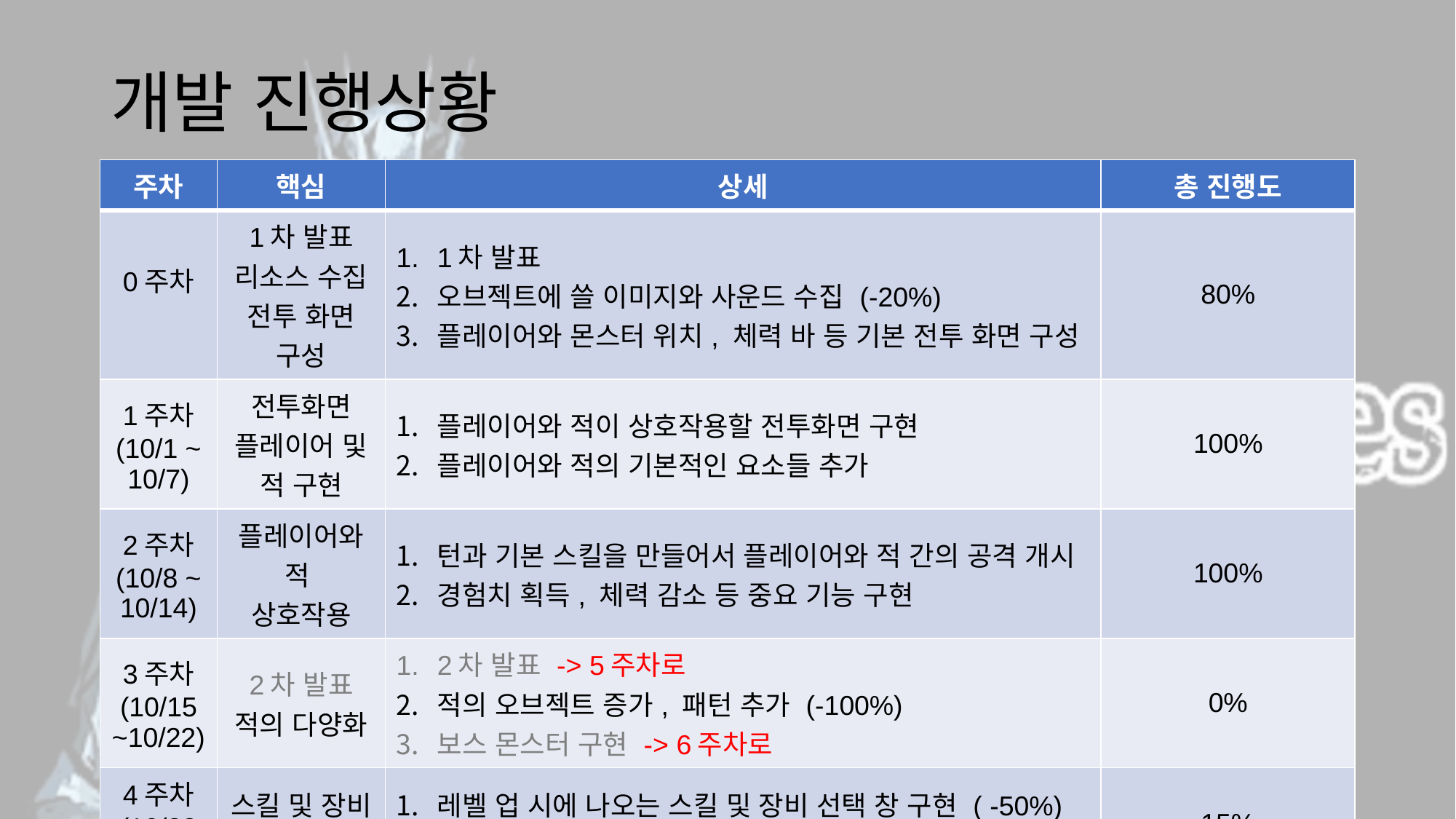

# 개발 진행상황
| 주차 | 핵심 | 상세 | 총 진행도 |
| --- | --- | --- | --- |
| 0주차 | 1차 발표 리소스 수집 전투 화면 구성 | 1차 발표 오브젝트에 쓸 이미지와 사운드 수집 (-20%) 플레이어와 몬스터 위치, 체력 바 등 기본 전투 화면 구성 | 80% |
| 1주차 (10/1 ~ 10/7) | 전투화면 플레이어 및 적 구현 | 플레이어와 적이 상호작용할 전투화면 구현 플레이어와 적의 기본적인 요소들 추가 | 100% |
| 2주차 (10/8 ~ 10/14) | 플레이어와 적 상호작용 | 턴과 기본 스킬을 만들어서 플레이어와 적 간의 공격 개시 경험치 획득, 체력 감소 등 중요 기능 구현 | 100% |
| 3주차 (10/15 ~10/22) | 2차 발표 적의 다양화 | 2차 발표 -> 5주차로 적의 오브젝트 증가, 패턴 추가 (-100%) 보스 몬스터 구현 -> 6주차로 | 0% |
| 4주차 (10/22 ~10/28) | 스킬 및 장비 구현 | 레벨 업 시에 나오는 스킬 및 장비 선택 창 구현 ( -50%) 스킬 및 장비 구현 (-35%) | 15% |